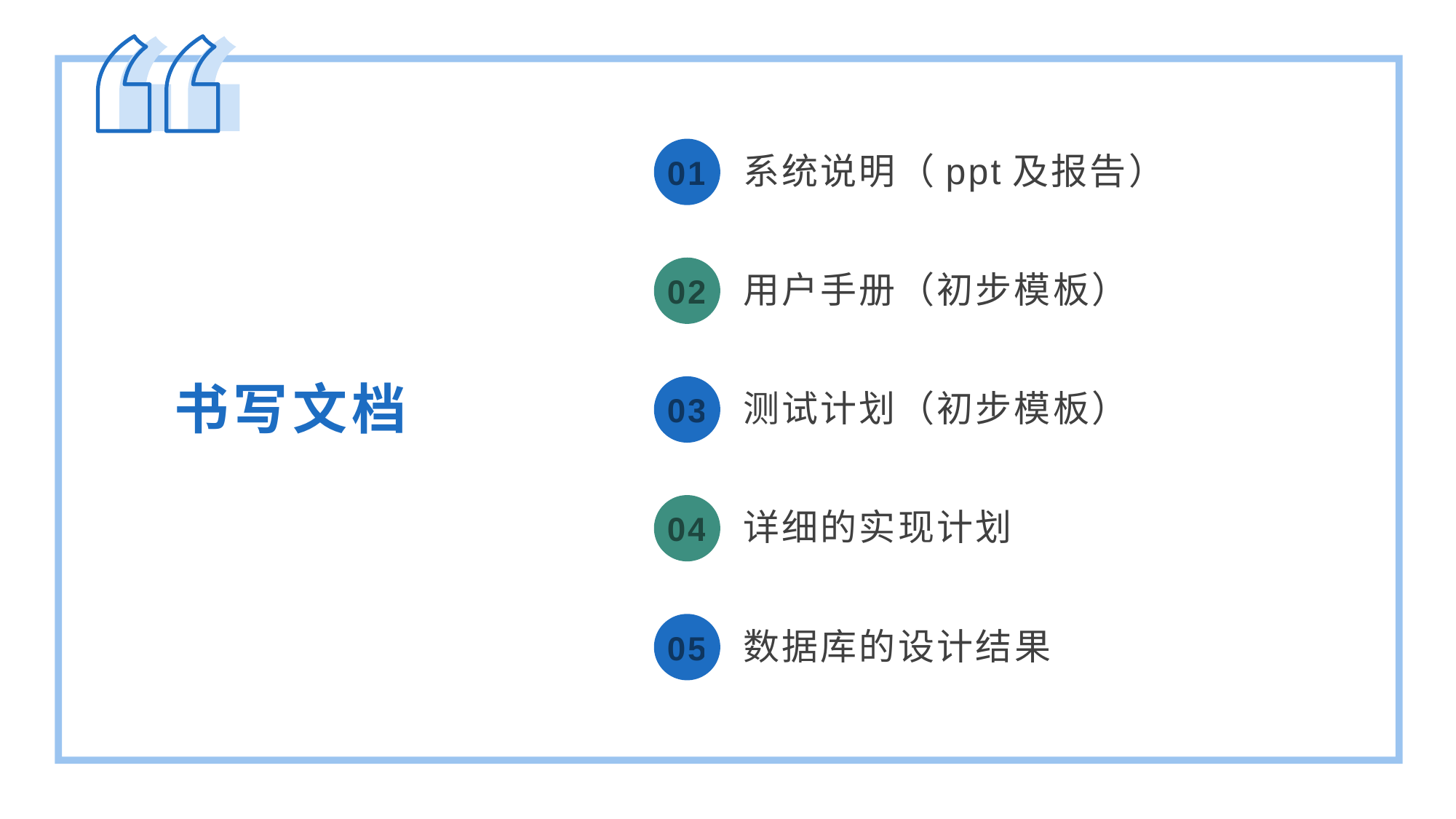

01
系统说明（ppt及报告）

02
用户手册（初步模板）
书写文档

03
测试计划（初步模板）

04
详细的实现计划

05
数据库的设计结果